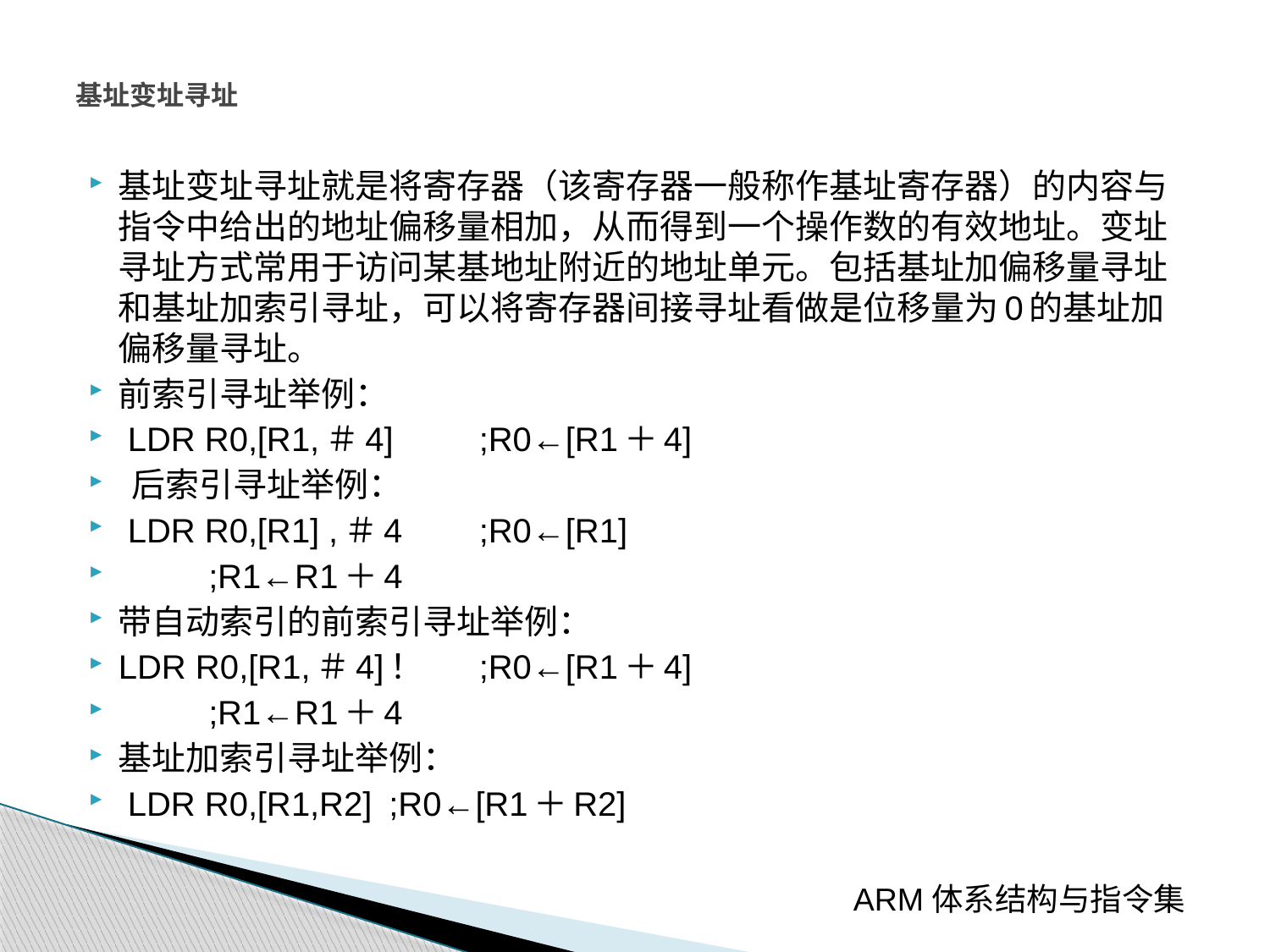

# 基址变址寻址
基址变址寻址就是将寄存器（该寄存器一般称作基址寄存器）的内容与指令中给出的地址偏移量相加，从而得到一个操作数的有效地址。变址寻址方式常用于访问某基地址附近的地址单元。包括基址加偏移量寻址和基址加索引寻址，可以将寄存器间接寻址看做是位移量为0的基址加偏移量寻址。
前索引寻址举例：
 LDR R0,[R1,＃4]	;R0←[R1＋4]
 后索引寻址举例：
 LDR R0,[R1] ,＃4	;R0←[R1]
	;R1←R1＋4
带自动索引的前索引寻址举例：
LDR R0,[R1,＃4]！	;R0←[R1＋4]
	;R1←R1＋4
基址加索引寻址举例：
 LDR R0,[R1,R2]	;R0←[R1＋R2]

            ARM体系结构与指令集